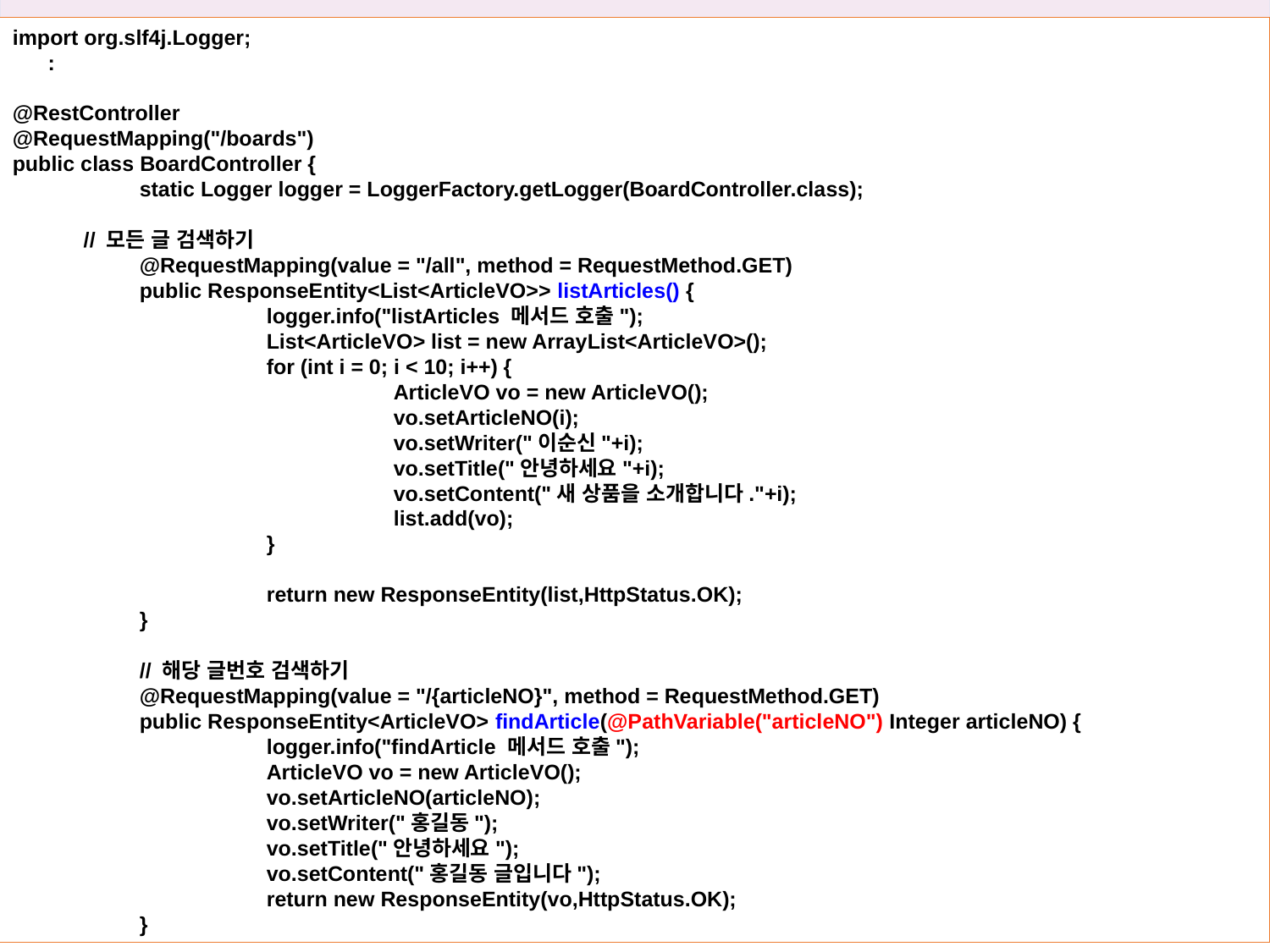

29장 스프링 REST API 사용하기
import org.slf4j.Logger;
      :

@RestController
@RequestMapping("/boards")
public class BoardController {
	static Logger logger = LoggerFactory.getLogger(BoardController.class);

            // 모든 글 검색하기
	@RequestMapping(value = "/all", method = RequestMethod.GET)
	public ResponseEntity<List<ArticleVO>> listArticles() {
		logger.info("listArticles 메서드 호출");
		List<ArticleVO> list = new ArrayList<ArticleVO>();
		for (int i = 0; i < 10; i++) {
			ArticleVO vo = new ArticleVO();
			vo.setArticleNO(i);
			vo.setWriter("이순신"+i);
			vo.setTitle("안녕하세요"+i);
			vo.setContent("새 상품을 소개합니다."+i);
			list.add(vo);
		}

		return new ResponseEntity(list,HttpStatus.OK);
	}

	// 해당 글번호 검색하기
	@RequestMapping(value = "/{articleNO}", method = RequestMethod.GET)
	public ResponseEntity<ArticleVO> findArticle(@PathVariable("articleNO") Integer articleNO) {
		logger.info("findArticle 메서드 호출");
		ArticleVO vo = new ArticleVO();
		vo.setArticleNO(articleNO);
		vo.setWriter("홍길동");
		vo.setTitle("안녕하세요");
		vo.setContent("홍길동 글입니다");
		return new ResponseEntity(vo,HttpStatus.OK);
	}
29.5 REST 방식으로 URI 표현하기